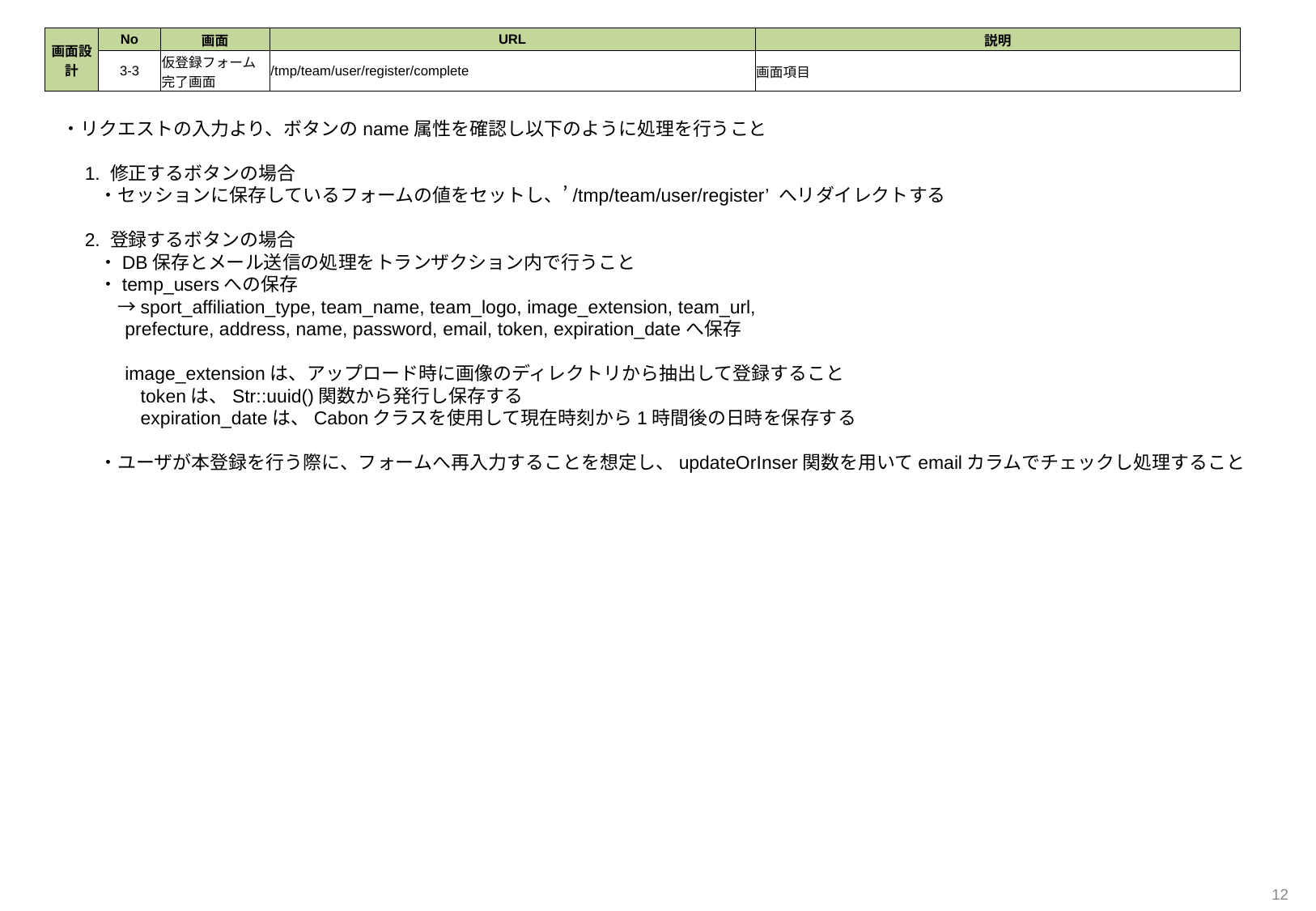

| 画面設計 | No | 画面 | URL | 説明 |
| --- | --- | --- | --- | --- |
|  | 3-3 | 仮登録フォーム完了画面 | /tmp/team/user/register/complete | 画面項目 |
・リクエストの入力より、ボタンのname属性を確認し以下のように処理を行うこと

　1. 修正するボタンの場合
　　・セッションに保存しているフォームの値をセットし、’/tmp/team/user/register’ へリダイレクトする

　2. 登録するボタンの場合
　　・DB保存とメール送信の処理をトランザクション内で行うこと
　　・temp_usersへの保存
　　　→sport_affiliation_type, team_name, team_logo, image_extension, team_url,
            prefecture, address, name, password, email, token, expiration_dateへ保存

            image_extensionは、アップロード時に画像のディレクトリから抽出して登録すること
　　　　tokenは、Str::uuid()関数から発行し保存する
　　　　expiration_dateは、Cabonクラスを使用して現在時刻から1時間後の日時を保存する

　　・ユーザが本登録を行う際に、フォームへ再入力することを想定し、updateOrInser関数を用いてemailカラムでチェックし処理すること
12